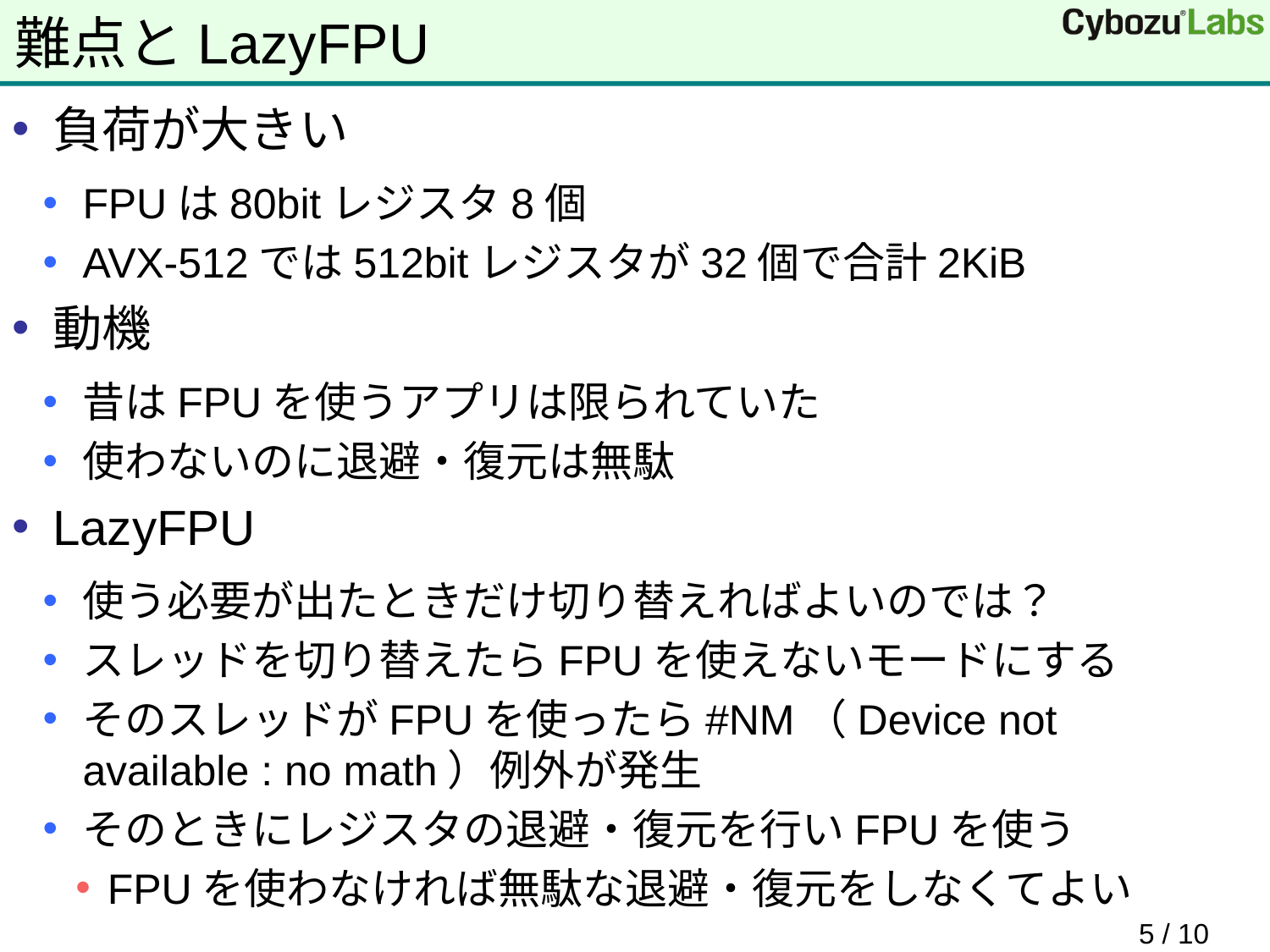

# 難点とLazyFPU
負荷が大きい
FPUは80bitレジスタ8個
AVX-512では512bitレジスタが32個で合計2KiB
動機
昔はFPUを使うアプリは限られていた
使わないのに退避・復元は無駄
LazyFPU
使う必要が出たときだけ切り替えればよいのでは？
スレッドを切り替えたらFPUを使えないモードにする
そのスレッドがFPUを使ったら#NM（Device not available : no math）例外が発生
そのときにレジスタの退避・復元を行いFPUを使う
FPUを使わなければ無駄な退避・復元をしなくてよい
    5 / 10